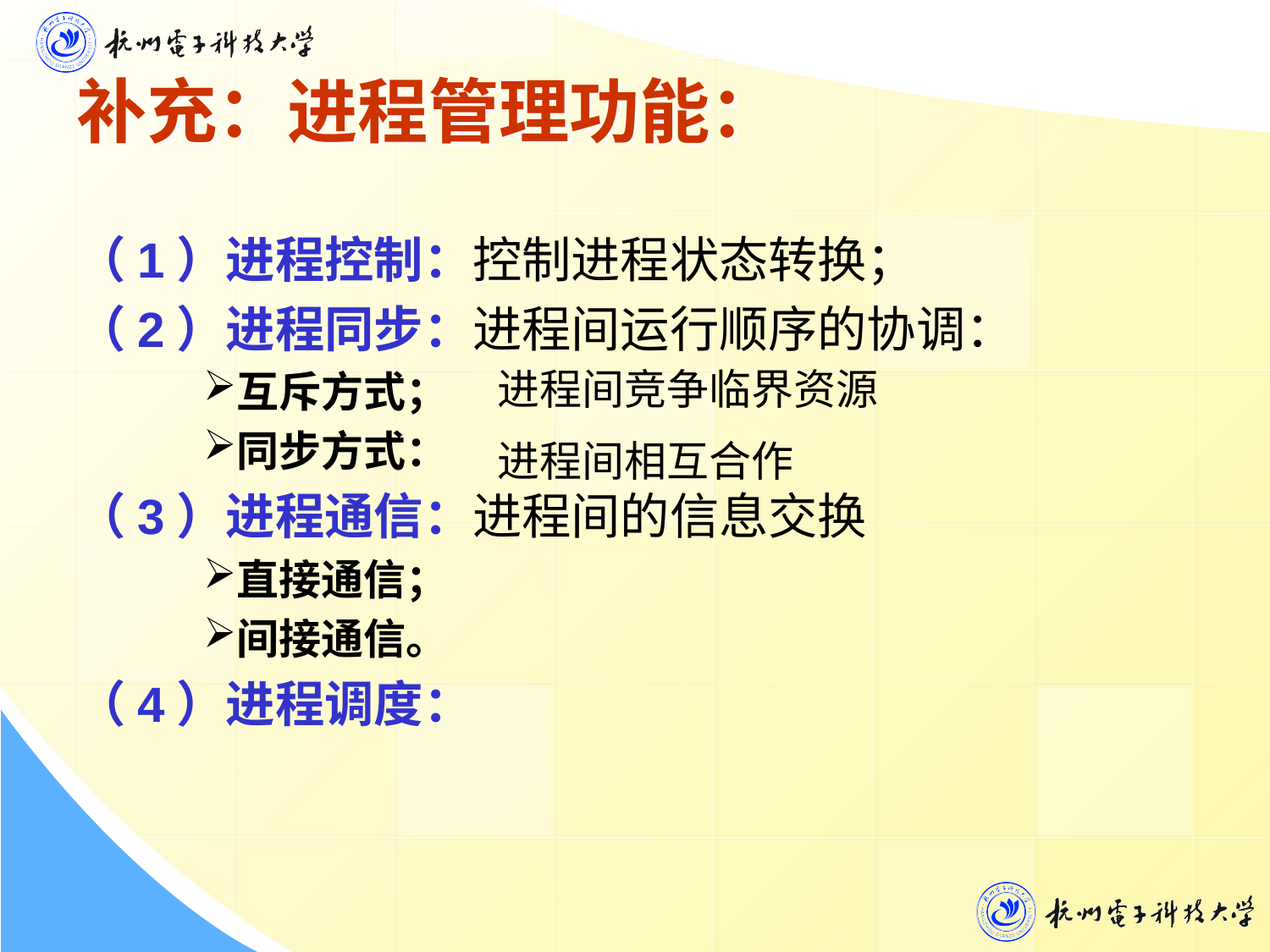

# 补充：进程管理功能：
（1）进程控制：控制进程状态转换；
（2）进程同步：进程间运行顺序的协调：
互斥方式；
同步方式：
（3）进程通信：进程间的信息交换
直接通信；
间接通信。
（4）进程调度：
进程间竞争临界资源
进程间相互合作